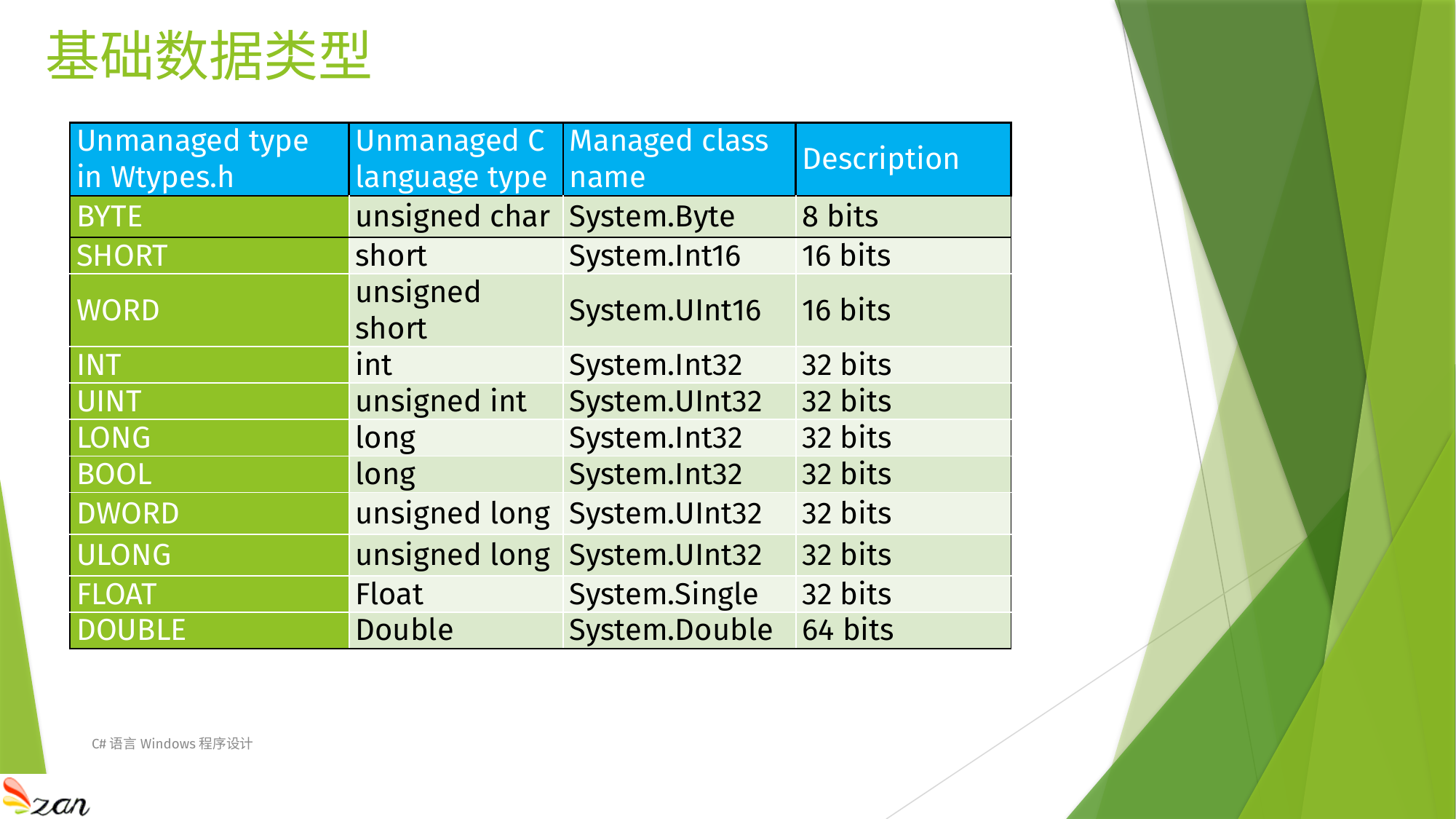

# 基础数据类型
| Unmanaged type in Wtypes.h | Unmanaged C language type | Managed class name | Description |
| --- | --- | --- | --- |
| BYTE | unsigned char | System.Byte | 8 bits |
| SHORT | short | System.Int16 | 16 bits |
| WORD | unsigned short | System.UInt16 | 16 bits |
| INT | int | System.Int32 | 32 bits |
| UINT | unsigned int | System.UInt32 | 32 bits |
| LONG | long | System.Int32 | 32 bits |
| BOOL | long | System.Int32 | 32 bits |
| DWORD | unsigned long | System.UInt32 | 32 bits |
| ULONG | unsigned long | System.UInt32 | 32 bits |
| FLOAT | Float | System.Single | 32 bits |
| DOUBLE | Double | System.Double | 64 bits |
C#语言Windows程序设计